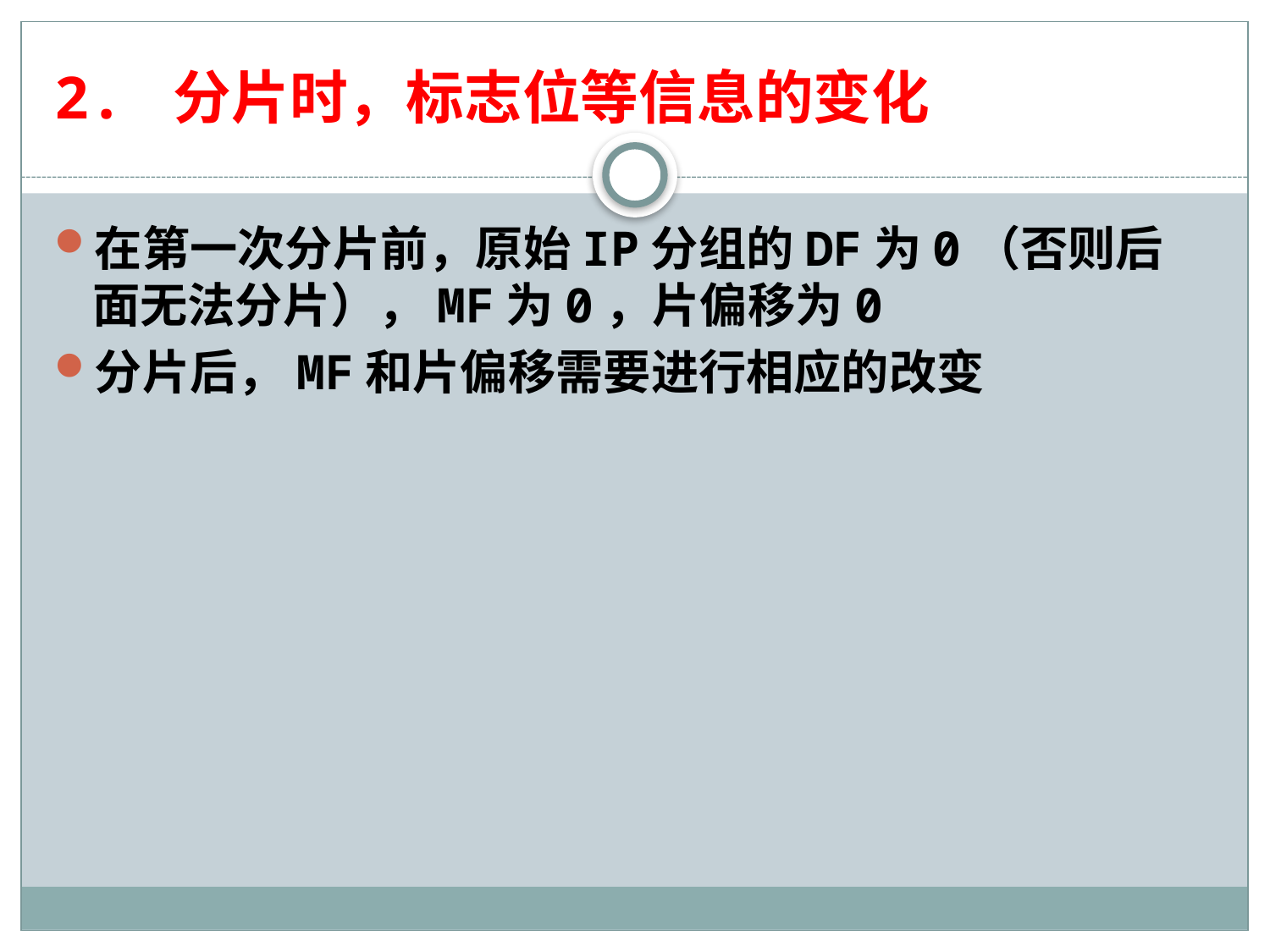

# 2. 分片时，标志位等信息的变化
在第一次分片前，原始IP分组的DF为0（否则后面无法分片），MF为0，片偏移为0
分片后，MF和片偏移需要进行相应的改变